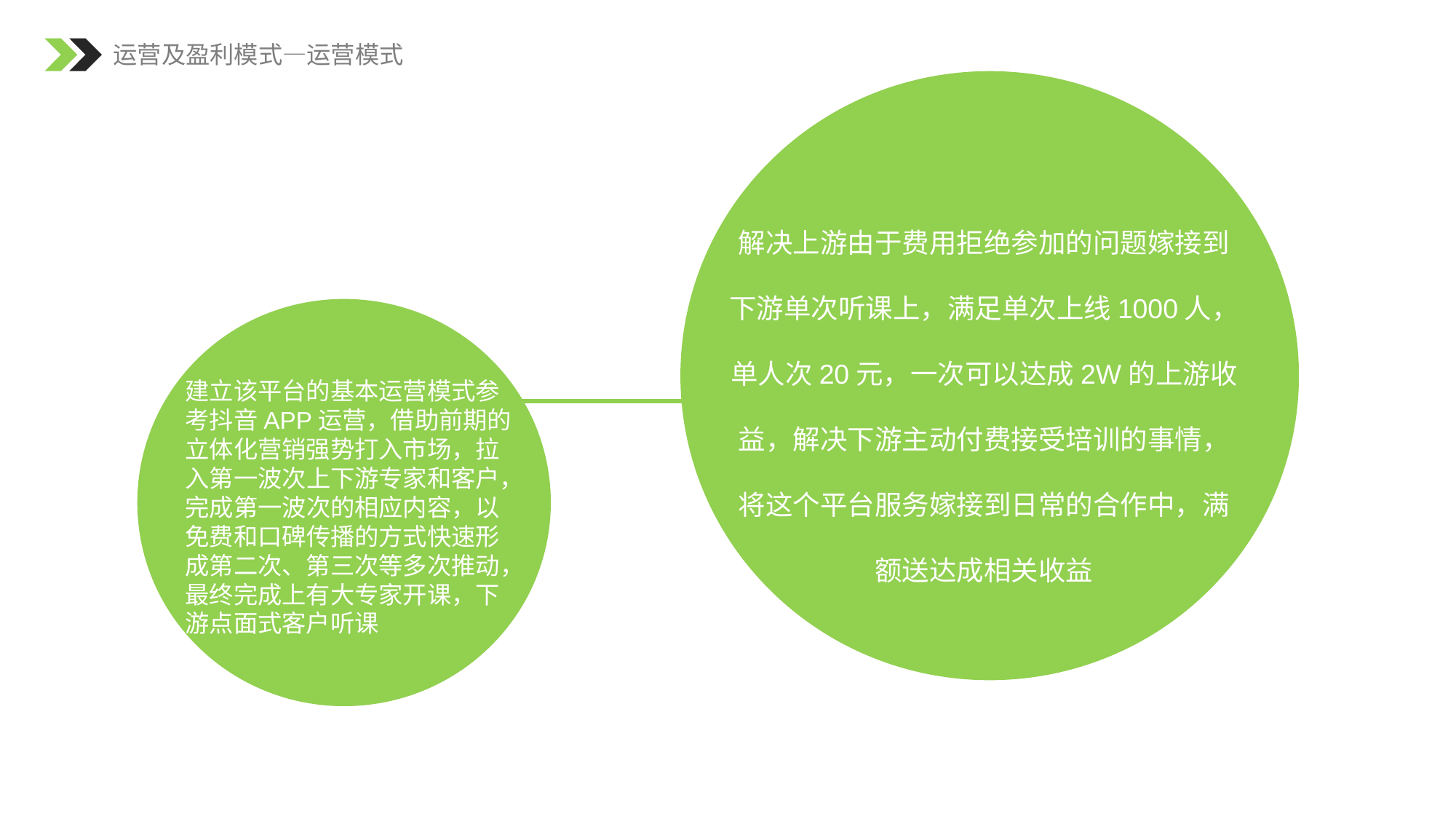

运营及盈利模式—运营模式

解决上游由于费用拒绝参加的问题嫁接到下游单次听课上，满足单次上线1000人，单人次20元，一次可以达成2W的上游收益，解决下游主动付费接受培训的事情，将这个平台服务嫁接到日常的合作中，满额送达成相关收益

建立该平台的基本运营模式参考抖音APP运营，借助前期的立体化营销强势打入市场，拉入第一波次上下游专家和客户，完成第一波次的相应内容，以免费和口碑传播的方式快速形成第二次、第三次等多次推动，最终完成上有大专家开课，下游点面式客户听课